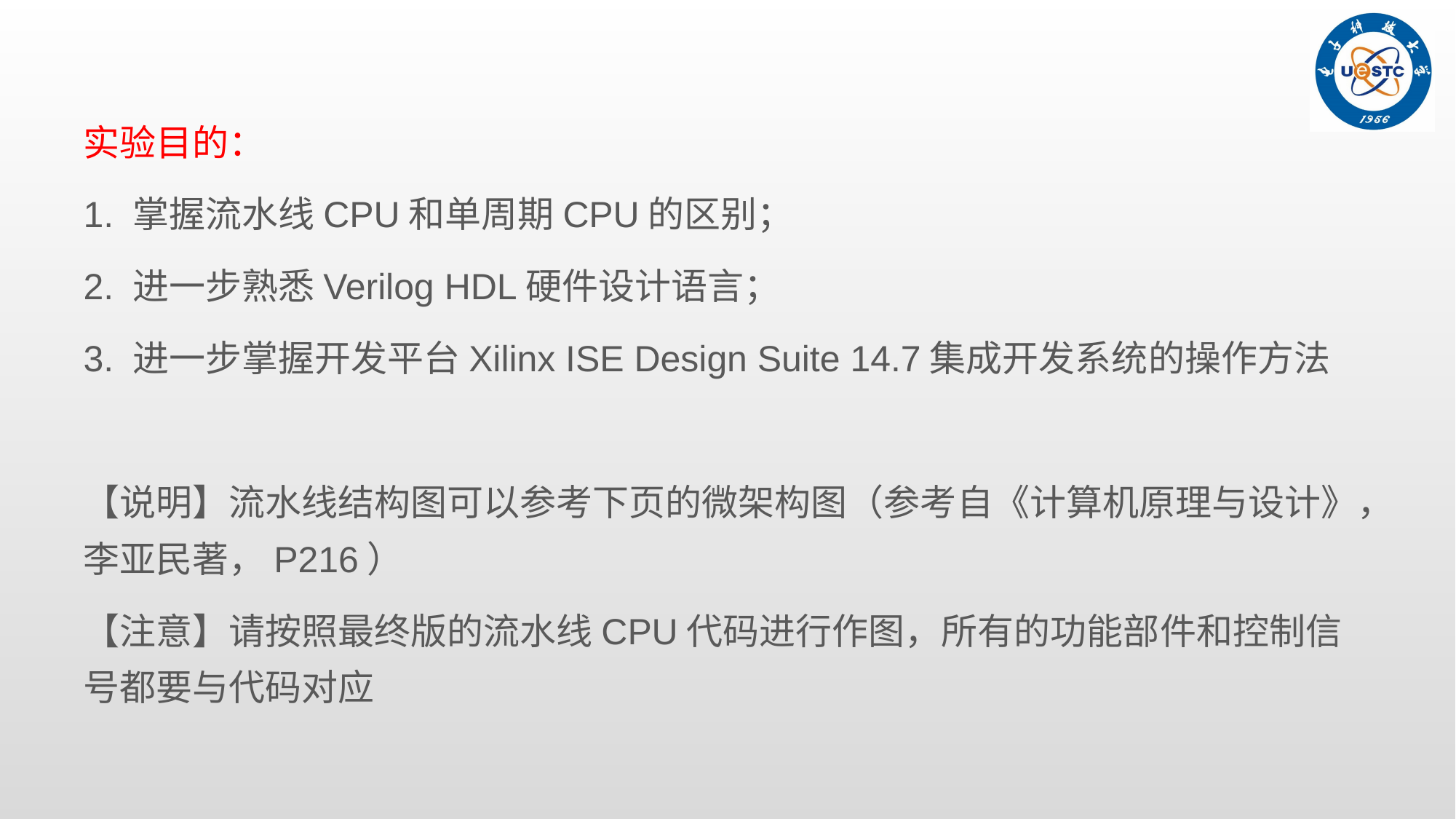

实验目的：
1. 掌握流水线CPU和单周期CPU的区别；
2. 进一步熟悉Verilog HDL硬件设计语言；
3. 进一步掌握开发平台Xilinx ISE Design Suite 14.7集成开发系统的操作方法

【说明】流水线结构图可以参考下页的微架构图（参考自《计算机原理与设计》，李亚民著，P216）
【注意】请按照最终版的流水线CPU代码进行作图，所有的功能部件和控制信号都要与代码对应